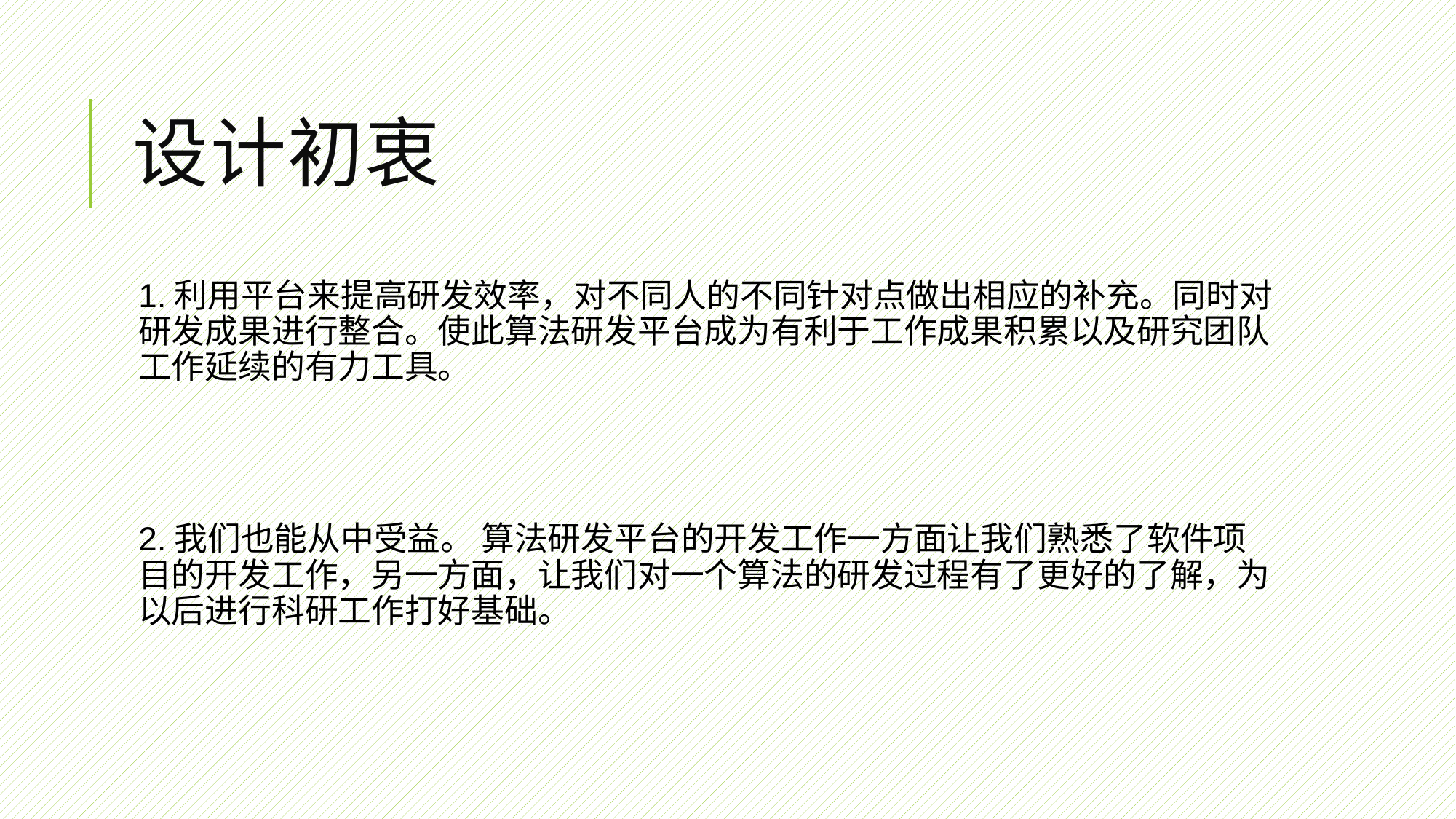

# 设计初衷
1.利用平台来提高研发效率，对不同人的不同针对点做出相应的补充。同时对研发成果进行整合。使此算法研发平台成为有利于工作成果积累以及研究团队工作延续的有力工具。

2.我们也能从中受益。 算法研发平台的开发工作一方面让我们熟悉了软件项目的开发工作，另一方面，让我们对一个算法的研发过程有了更好的了解，为以后进行科研工作打好基础。